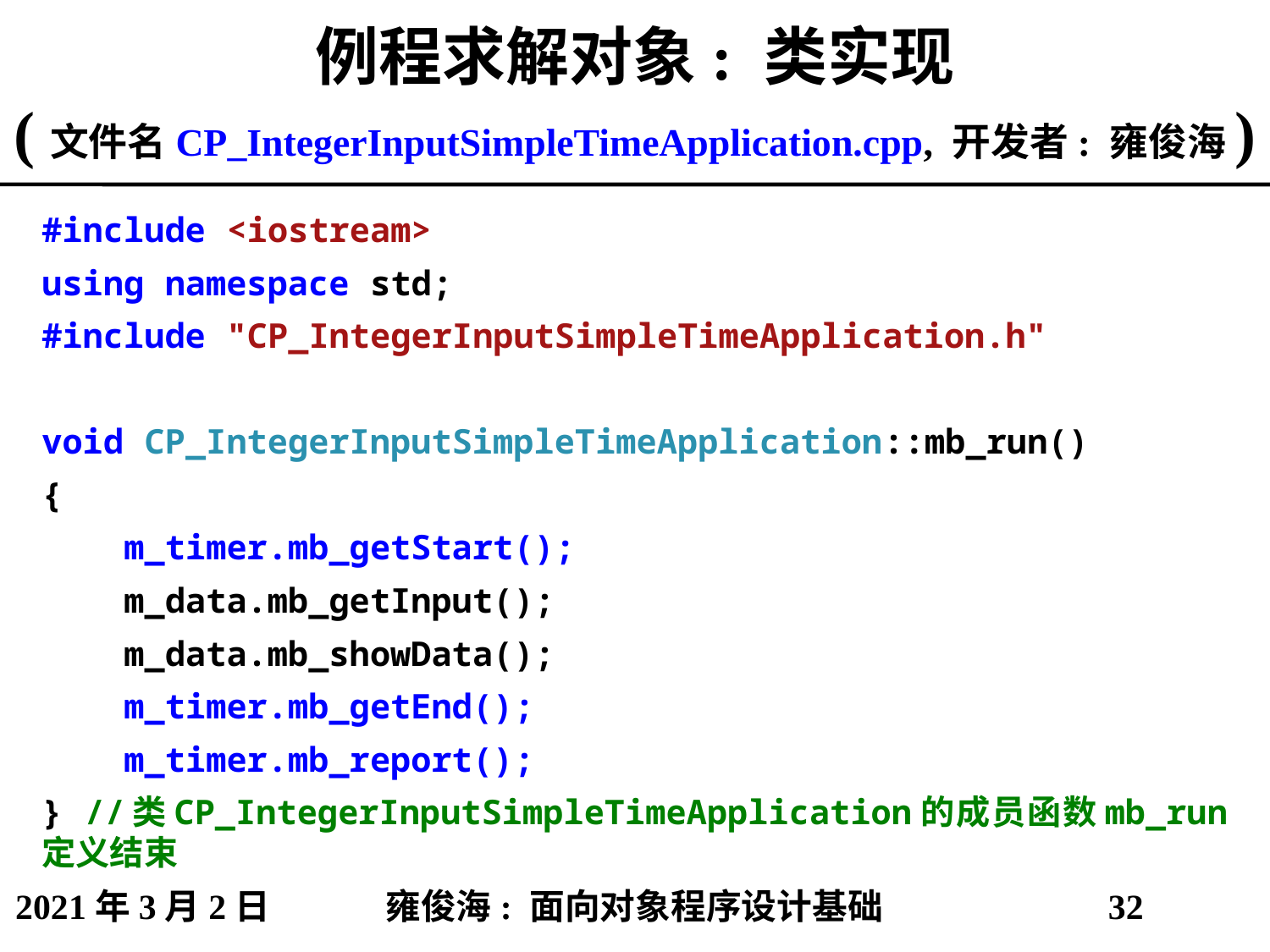

# 例程求解对象: 类实现 (文件名CP_IntegerInputSimpleTimeApplication.cpp, 开发者: 雍俊海)

#include <iostream>
using namespace std;
#include "CP_IntegerInputSimpleTimeApplication.h"

void CP_IntegerInputSimpleTimeApplication::mb_run()
{
    m_timer.mb_getStart();
    m_data.mb_getInput();
    m_data.mb_showData();
    m_timer.mb_getEnd();
    m_timer.mb_report();
} //类CP_IntegerInputSimpleTimeApplication的成员函数mb_run定义结束
2021年3月2日
雍俊海: 面向对象程序设计基础
32